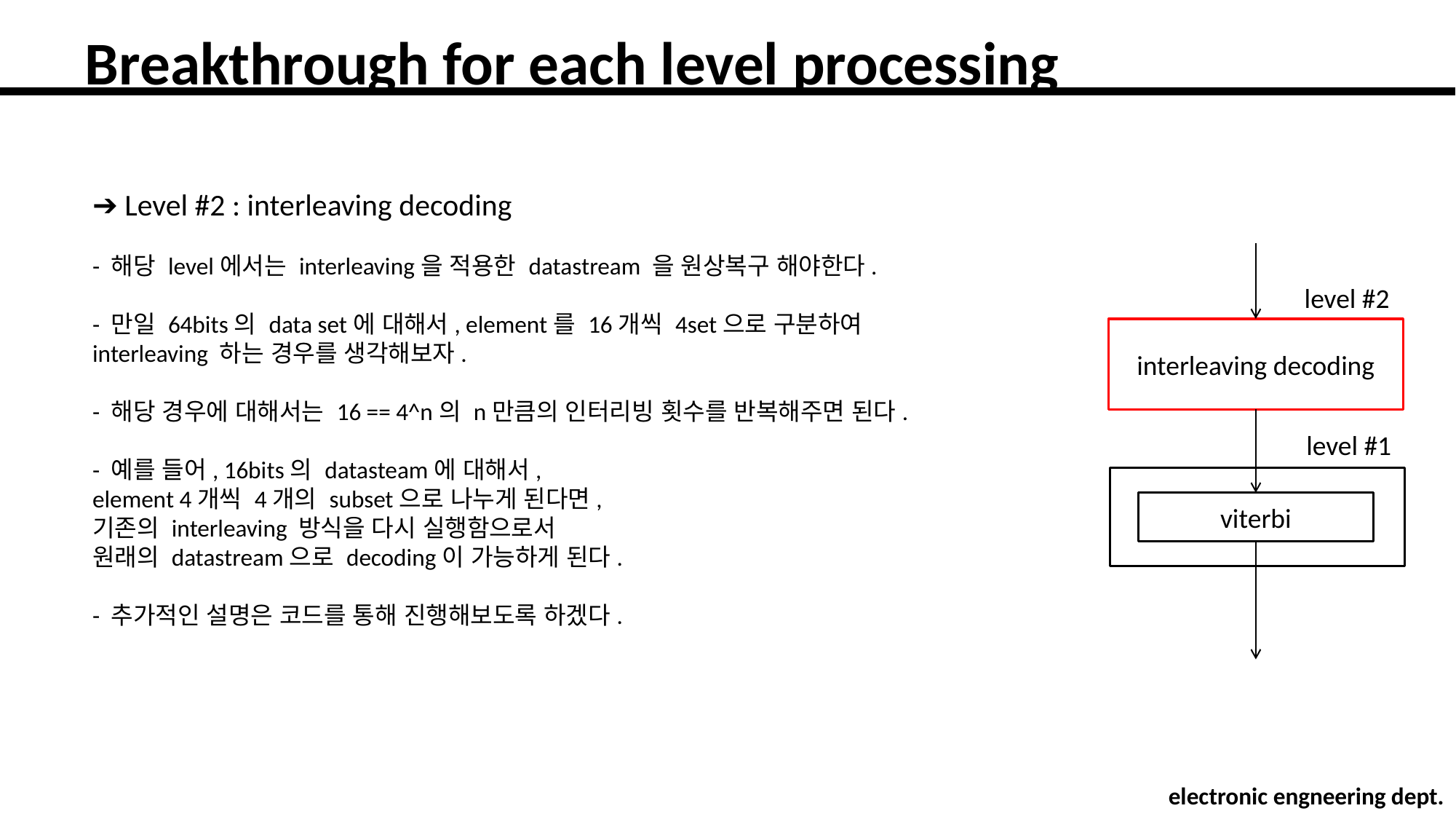

# Breakthrough for each level processing

➔ Level #2 : interleaving decoding

- 해당 level에서는 interleaving을 적용한 datastream 을 원상복구 해야한다.

- 만일 64bits의 data set에 대해서, element를 16개씩 4set으로 구분하여
interleaving 하는 경우를 생각해보자.

- 해당 경우에 대해서는 16 == 4^n의 n만큼의 인터리빙 횟수를 반복해주면 된다.

- 예를 들어, 16bits의 datasteam에 대해서,
element 4개씩 4개의 subset으로 나누게 된다면,
기존의 interleaving 방식을 다시 실행함으로서
원래의 datastream으로 decoding이 가능하게 된다.

- 추가적인 설명은 코드를 통해 진행해보도록 하겠다.
level #2
interleaving decoding
level #1

viterbi
electronic engneering dept.